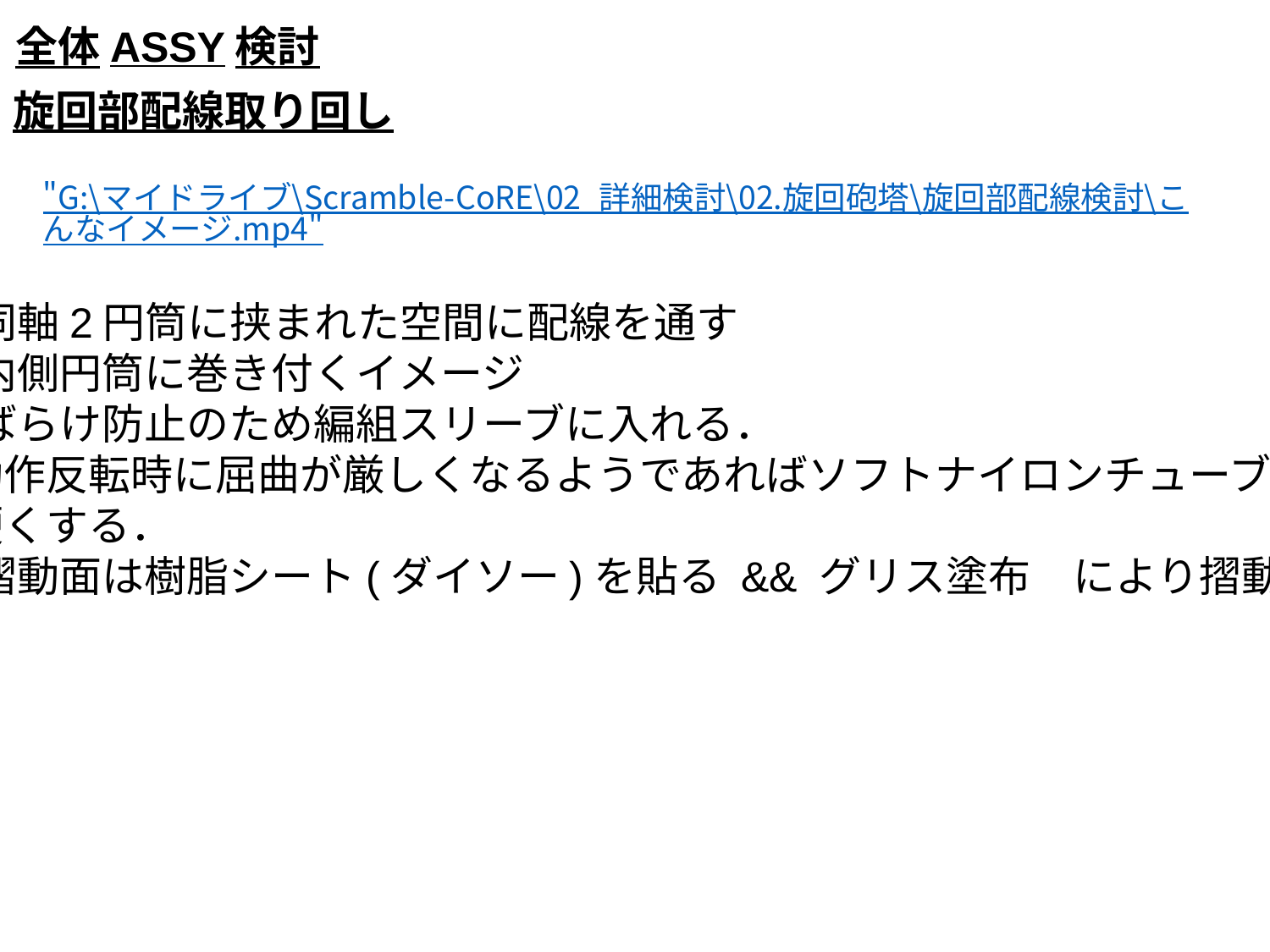

全体ASSY検討
旋回部配線取り回し
"G:\マイドライブ\Scramble-CoRE\02_詳細検討\02.旋回砲塔\旋回部配線検討\こんなイメージ.mp4"
・同軸2円筒に挟まれた空間に配線を通す
・内側円筒に巻き付くイメージ
・ばらけ防止のため編組スリーブに入れる．
  動作反転時に屈曲が厳しくなるようであればソフトナイロンチューブを配線束に入れて
  硬くする．
・摺動面は樹脂シート(ダイソー)を貼る && グリス塗布　により摺動性確保